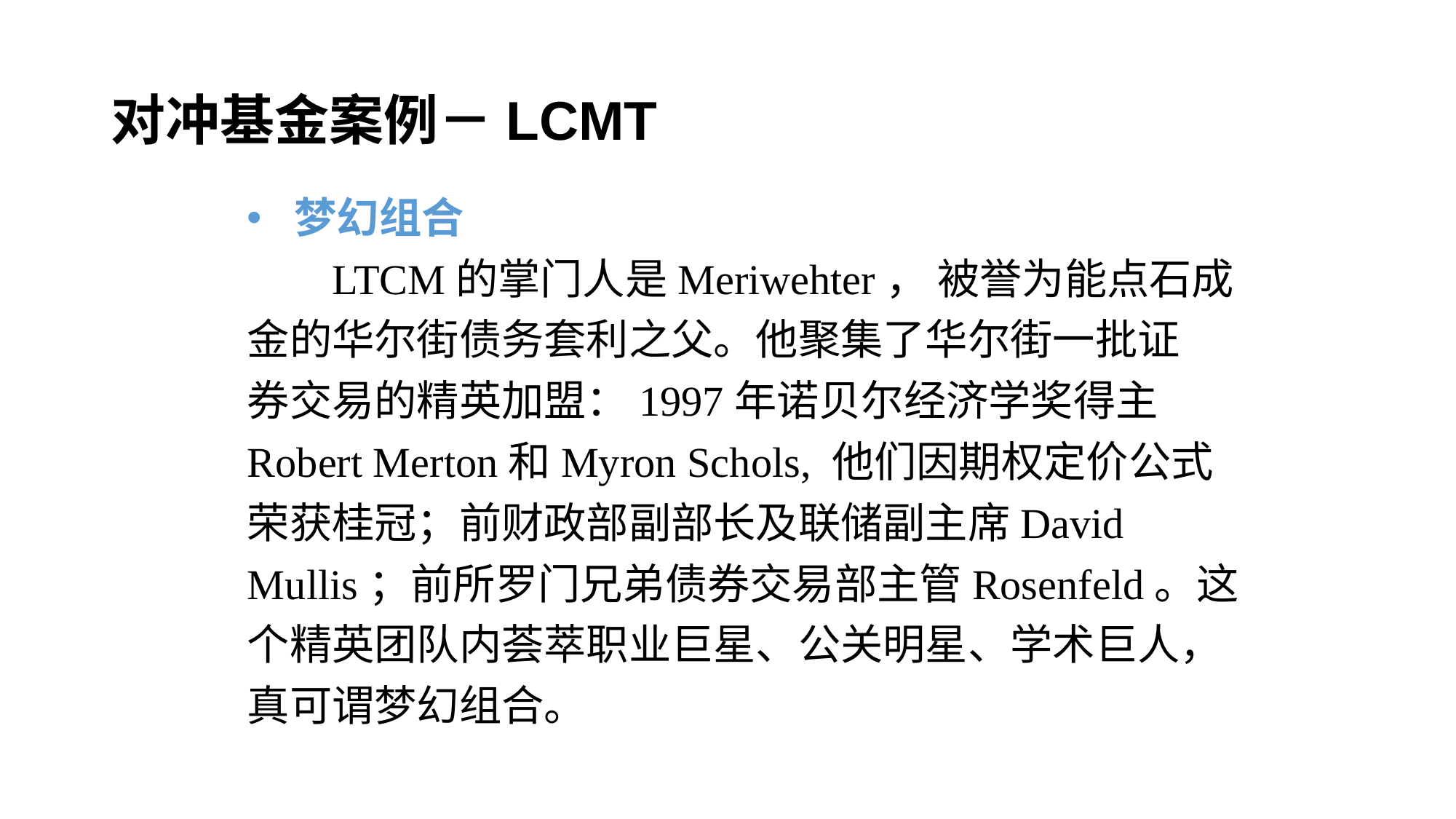

对冲基金案例－LCMT
 梦幻组合
        LTCM的掌门人是Meriwehter， 被誉为能点石成
金的华尔街债务套利之父。他聚集了华尔街一批证
券交易的精英加盟：1997年诺贝尔经济学奖得主
Robert Merton和Myron Schols, 他们因期权定价公式
荣获桂冠；前财政部副部长及联储副主席David
Mullis；前所罗门兄弟债券交易部主管Rosenfeld。这
个精英团队内荟萃职业巨星、公关明星、学术巨人，
真可谓梦幻组合。